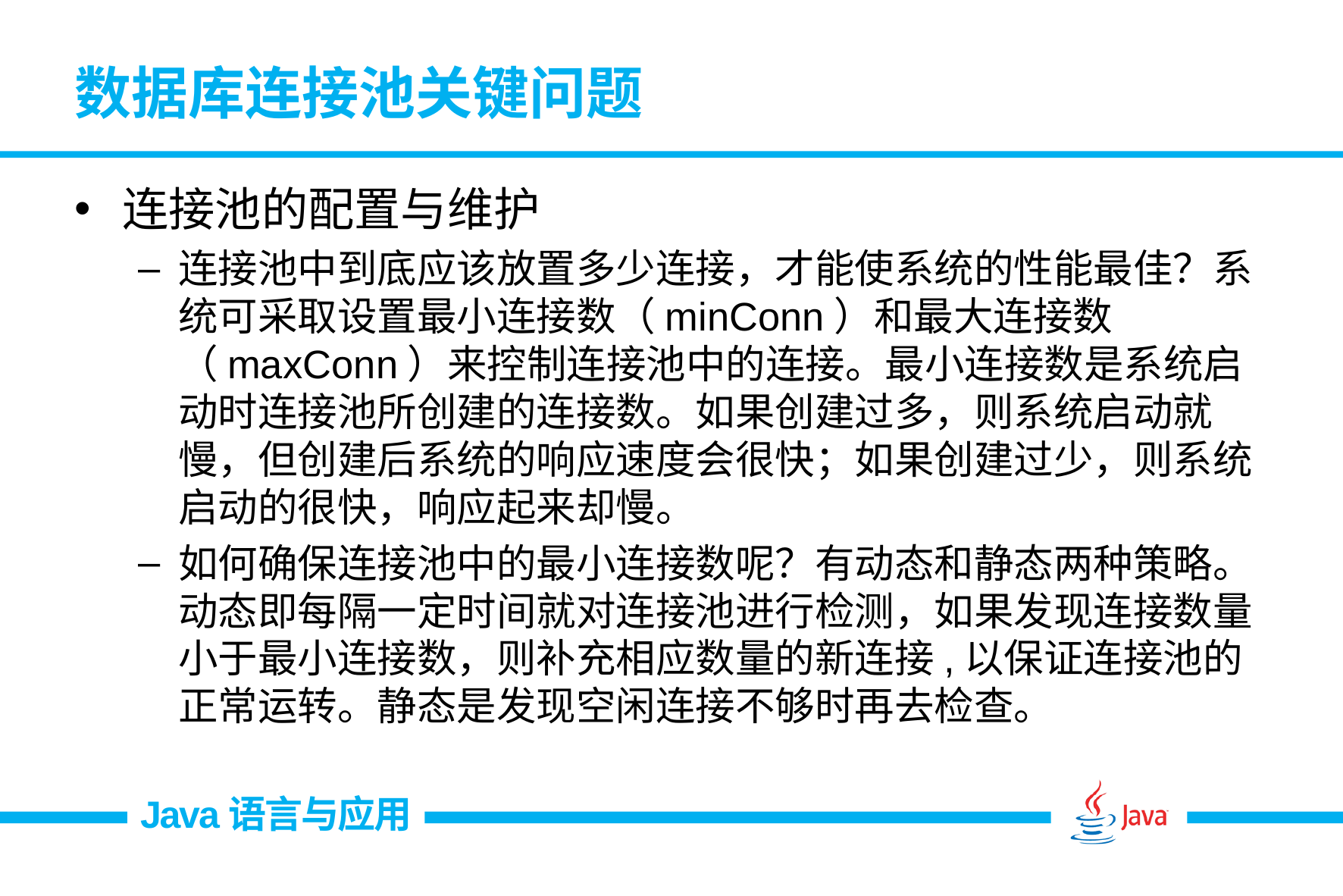

# 数据库连接池关键问题
连接池的配置与维护
连接池中到底应该放置多少连接，才能使系统的性能最佳？系统可采取设置最小连接数（minConn）和最大连接数（maxConn）来控制连接池中的连接。最小连接数是系统启动时连接池所创建的连接数。如果创建过多，则系统启动就慢，但创建后系统的响应速度会很快；如果创建过少，则系统启动的很快，响应起来却慢。
如何确保连接池中的最小连接数呢？有动态和静态两种策略。动态即每隔一定时间就对连接池进行检测，如果发现连接数量小于最小连接数，则补充相应数量的新连接,以保证连接池的正常运转。静态是发现空闲连接不够时再去检查。